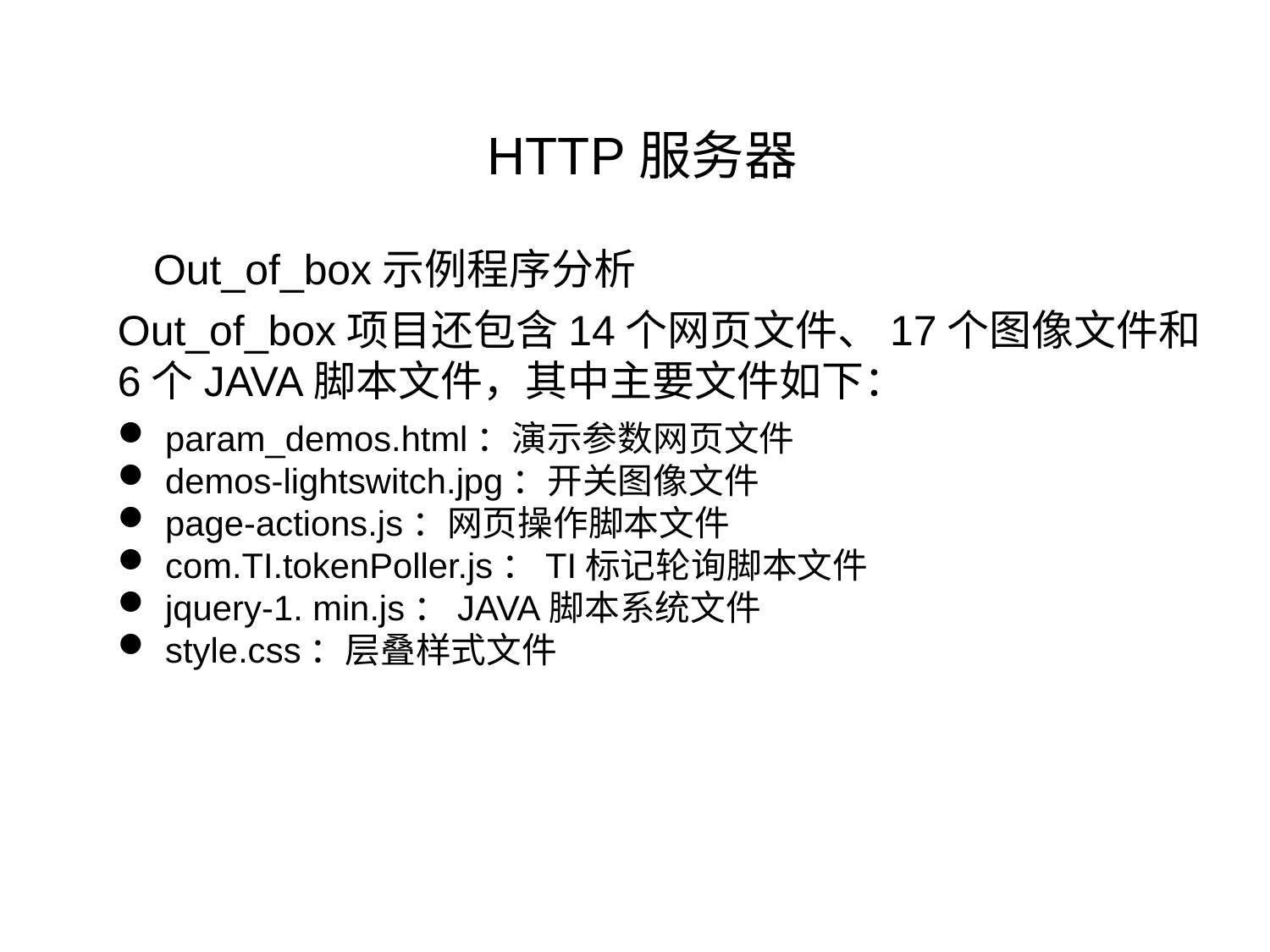

HTTP服务器
   Out_of_box示例程序分析
Out_of_box项目还包含14个网页文件、17个图像文件和6个JAVA脚本文件，其中主要文件如下：
param_demos.html：演示参数网页文件
demos-lightswitch.jpg：开关图像文件
page-actions.js：网页操作脚本文件
com.TI.tokenPoller.js：TI标记轮询脚本文件
jquery-1. min.js：JAVA脚本系统文件
style.css：层叠样式文件